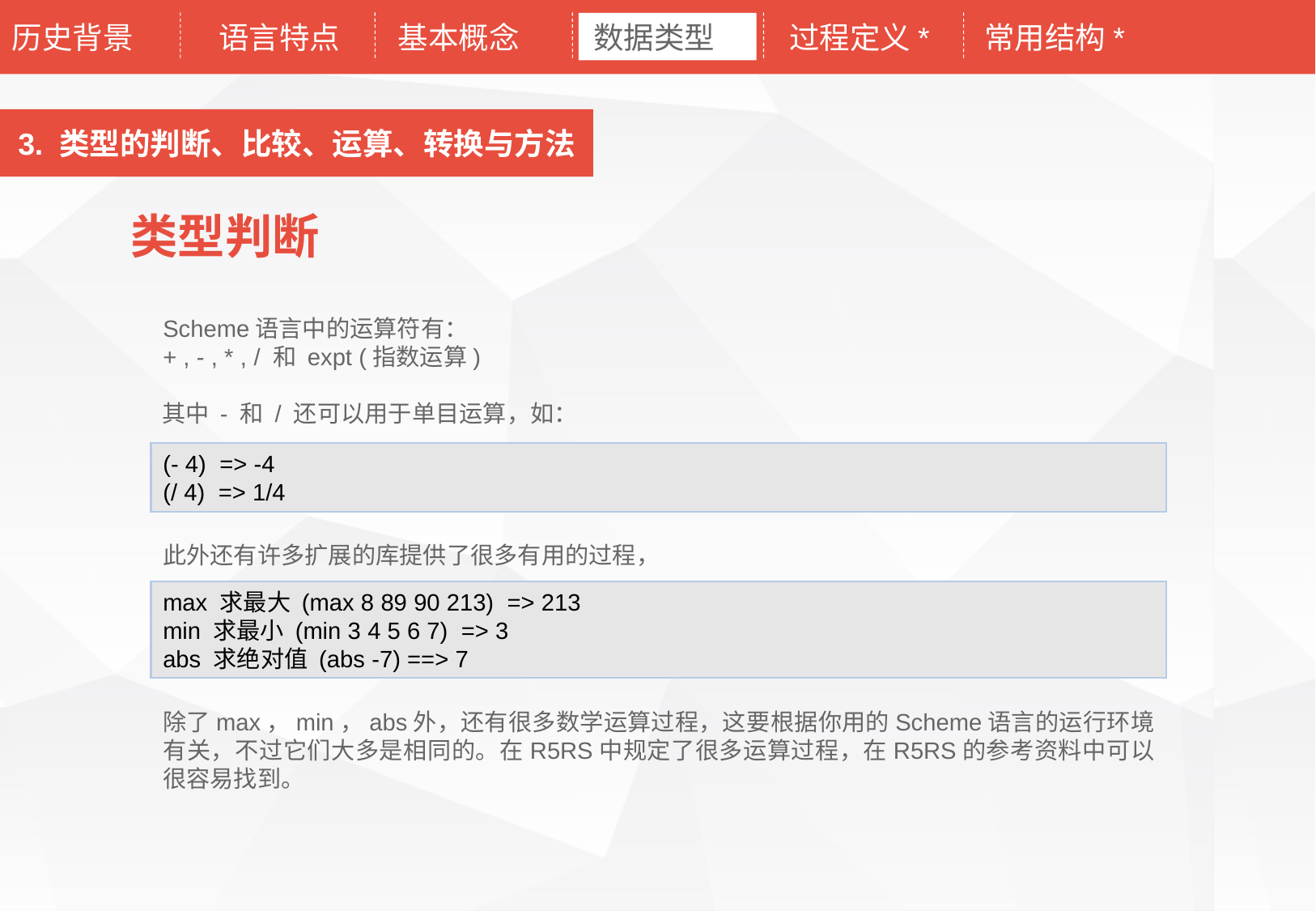

历史背景

语言特点

基本概念

数据类型

过程定义*

常用结构*

3. 类型的判断、比较、运算、转换与方法
类型判断
Scheme语言中的运算符有：
+ , - , * , / 和 expt (指数运算)
其中 - 和 / 还可以用于单目运算，如：
(- 4)  => -4
(/ 4)  => 1/4
此外还有许多扩展的库提供了很多有用的过程，
max 求最大 (max 8 89 90 213)  => 213
min 求最小 (min 3 4 5 6 7)  => 3
abs 求绝对值 (abs -7) ==> 7
除了max，min，abs外，还有很多数学运算过程，这要根据你用的Scheme语言的运行环境有关，不过它们大多是相同的。在R5RS中规定了很多运算过程，在R5RS的参考资料中可以很容易找到。